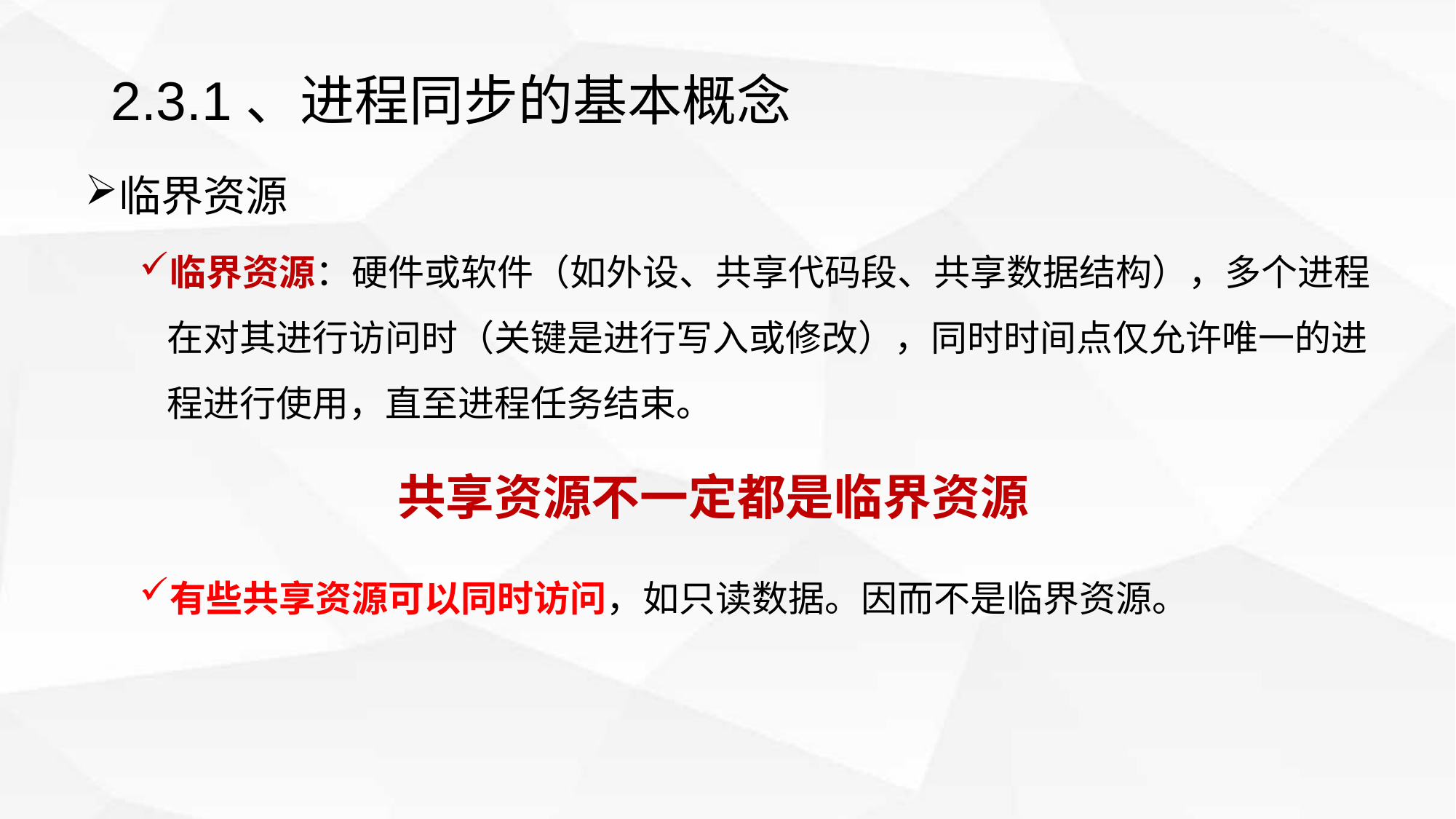

# 2.3.1、进程同步的基本概念
临界资源
临界资源：硬件或软件（如外设、共享代码段、共享数据结构），多个进程在对其进行访问时（关键是进行写入或修改），同时时间点仅允许唯一的进程进行使用，直至进程任务结束。

有些共享资源可以同时访问，如只读数据。因而不是临界资源。
共享资源不一定都是临界资源